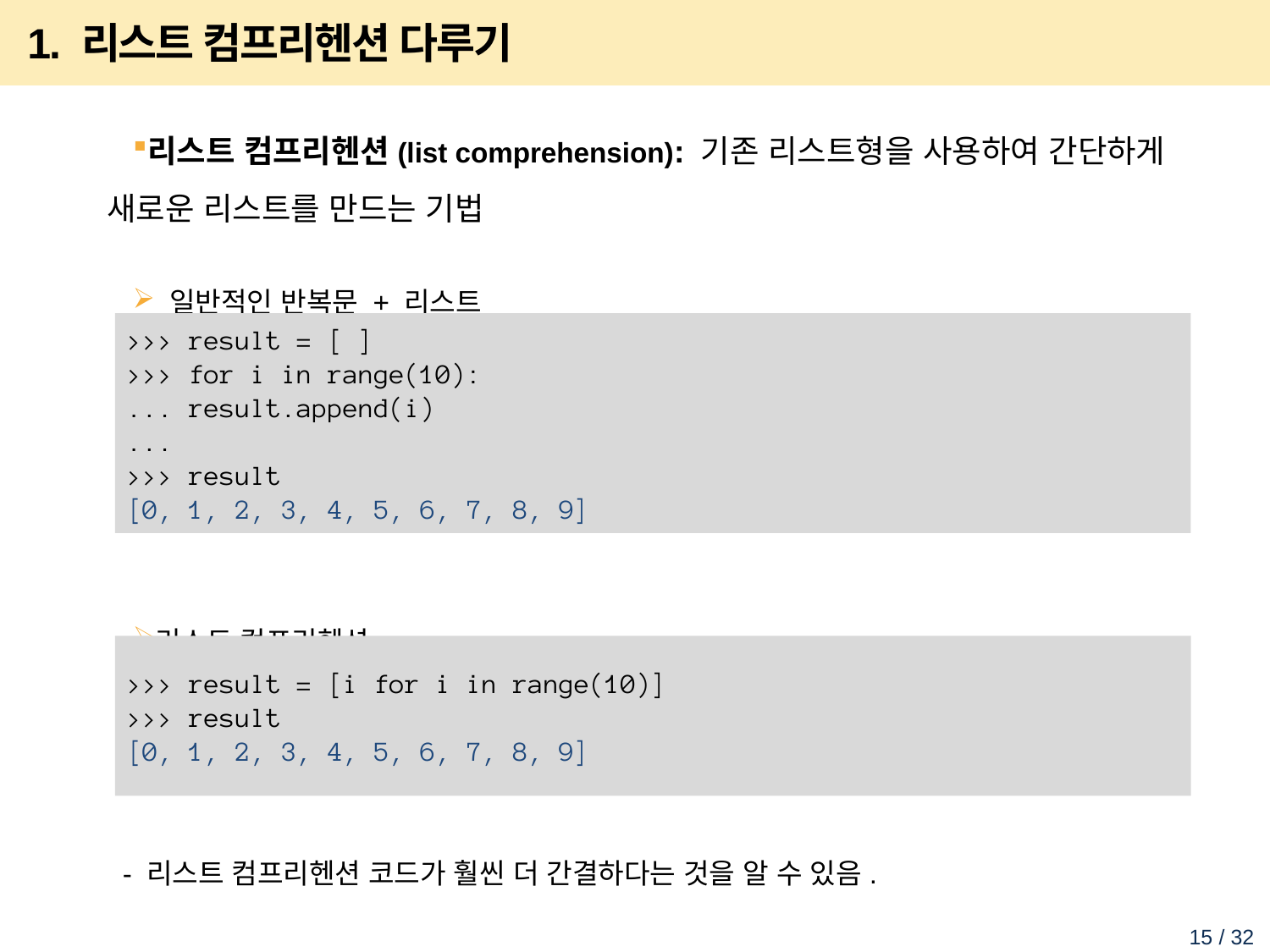

# 1. 리스트 컴프리헨션 다루기
리스트 컴프리헨션(list comprehension): 기존 리스트형을 사용하여 간단하게 새로운 리스트를 만드는 기법

 일반적인 반복문 + 리스트

리스트 컴프리헨션

  - 리스트 컴프리헨션 코드가 훨씬 더 간결하다는 것을 알 수 있음.

>>> result = [ ]
>>> for i in range(10):
... result.append(i)
...
>>> result
[0, 1, 2, 3, 4, 5, 6, 7, 8, 9]
>>> result = [i for i in range(10)]
>>> result
[0, 1, 2, 3, 4, 5, 6, 7, 8, 9]